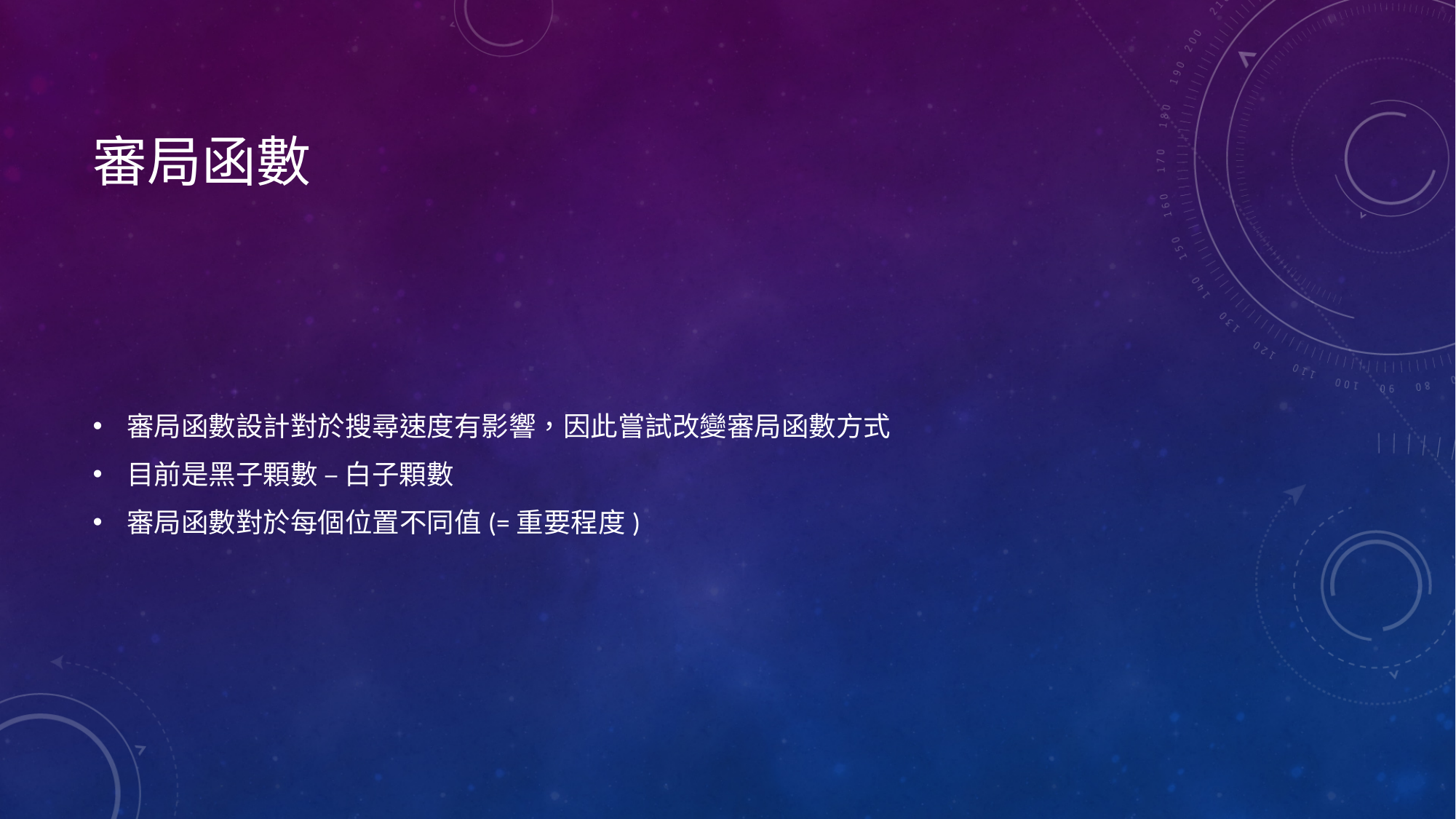

# 審局函數
審局函數設計對於搜尋速度有影響，因此嘗試改變審局函數方式
目前是黑子顆數 – 白子顆數
審局函數對於每個位置不同值(=重要程度)